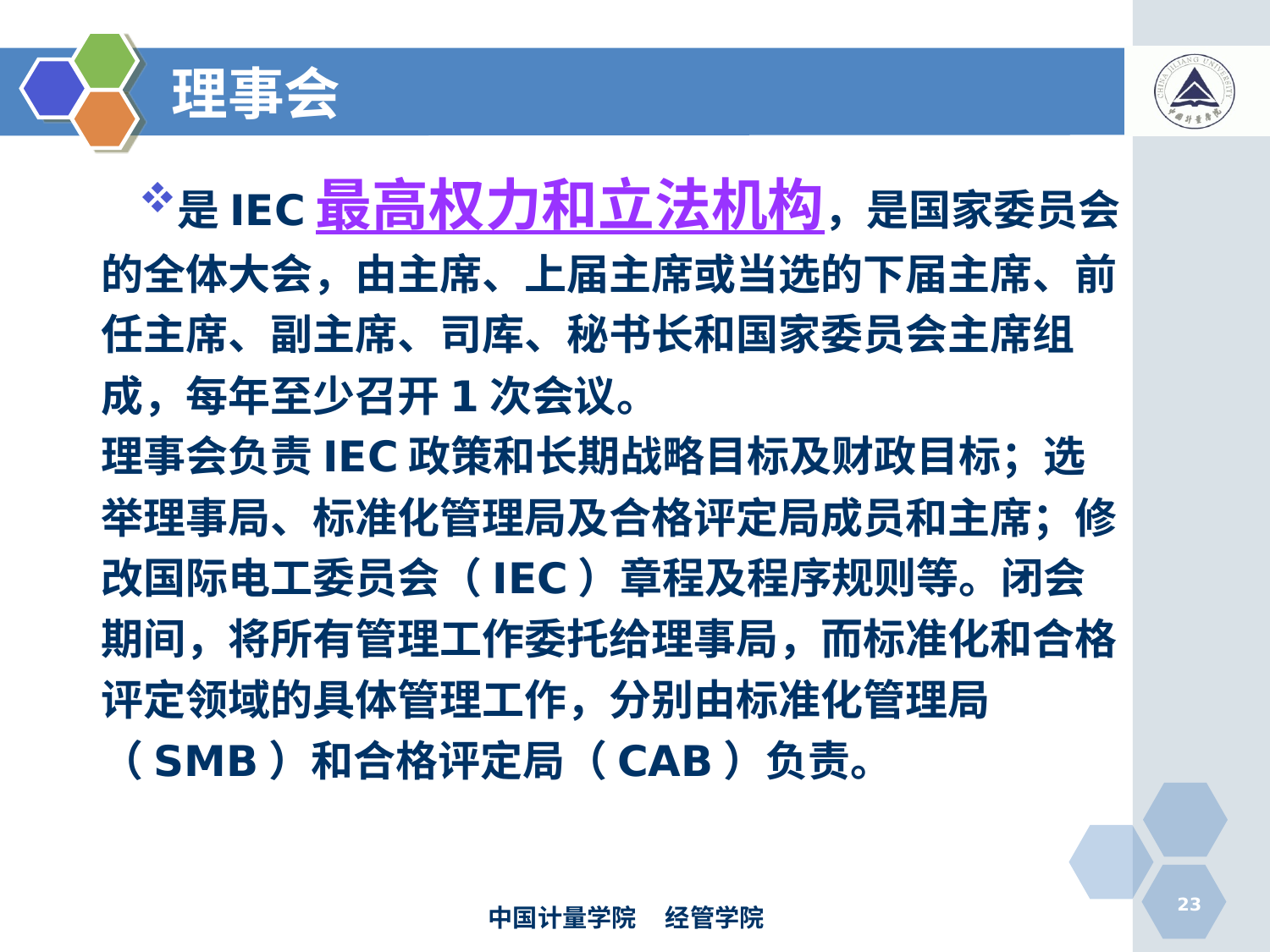

# 理事会
是IEC最高权力和立法机构，是国家委员会的全体大会，由主席、上届主席或当选的下届主席、前任主席、副主席、司库、秘书长和国家委员会主席组成，每年至少召开1次会议。
理事会负责IEC政策和长期战略目标及财政目标；选举理事局、标准化管理局及合格评定局成员和主席；修改国际电工委员会（IEC）章程及程序规则等。闭会期间，将所有管理工作委托给理事局，而标准化和合格评定领域的具体管理工作，分别由标准化管理局（SMB）和合格评定局（CAB）负责。
23
中国计量学院     经管学院